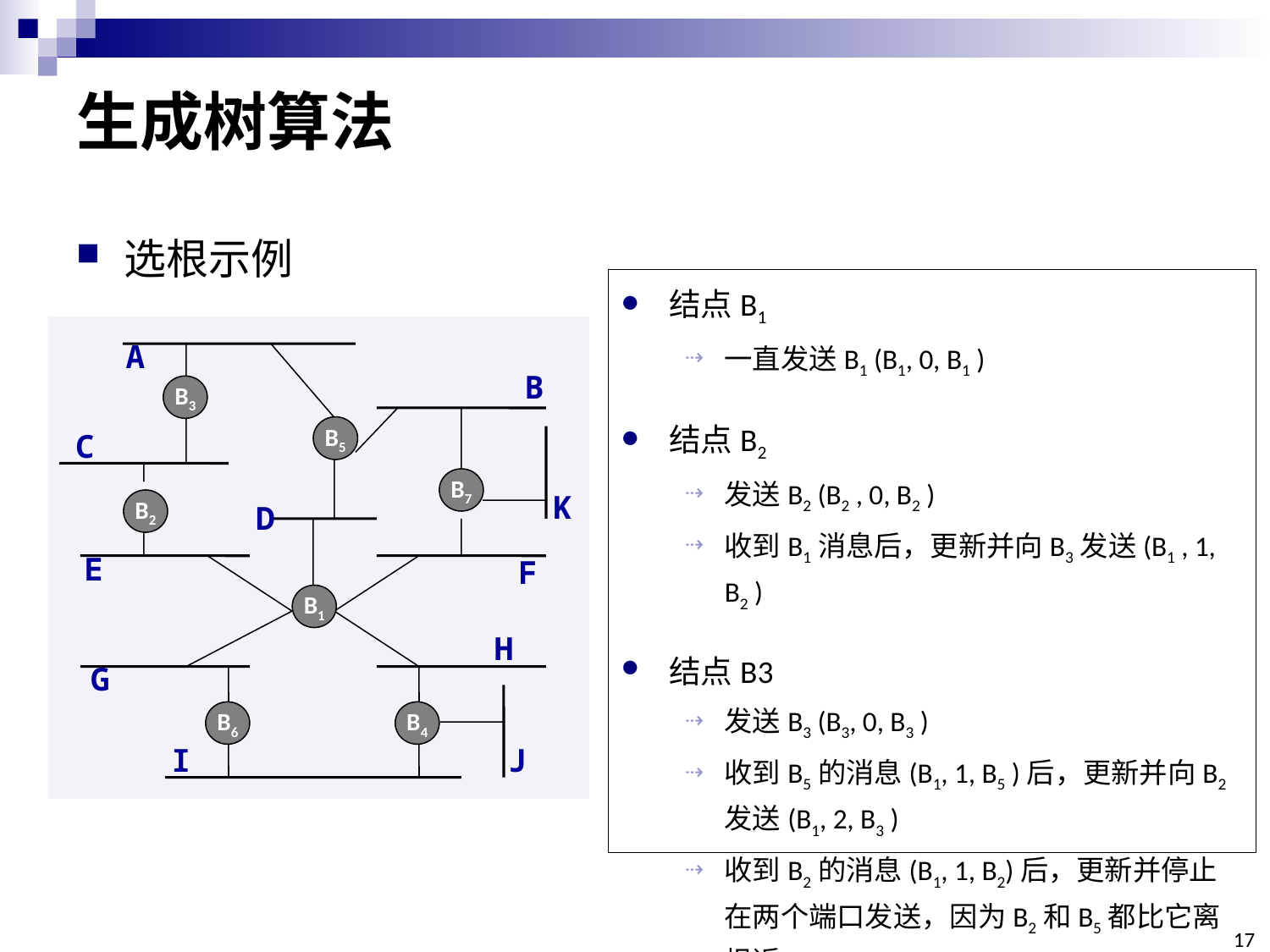

# 生成树算法
选根示例
结点B1
一直发送B1 (B1, 0, B1 )
结点B2
发送B2 (B2 , 0, B2 )
收到B1消息后，更新并向B3发送(B1 , 1, B2 )
结点B3
发送B3 (B3, 0, B3 )
收到B5的消息(B1, 1, B5 )后，更新并向B2发送(B1, 2, B3 )
收到B2的消息(B1, 1, B2)后，更新并停止在两个端口发送，因为B2和B5都比它离根近

A

B
B3

B5
C

B7
K
B2
D

E
F

B1

H
G

B6
B4

I
J

17